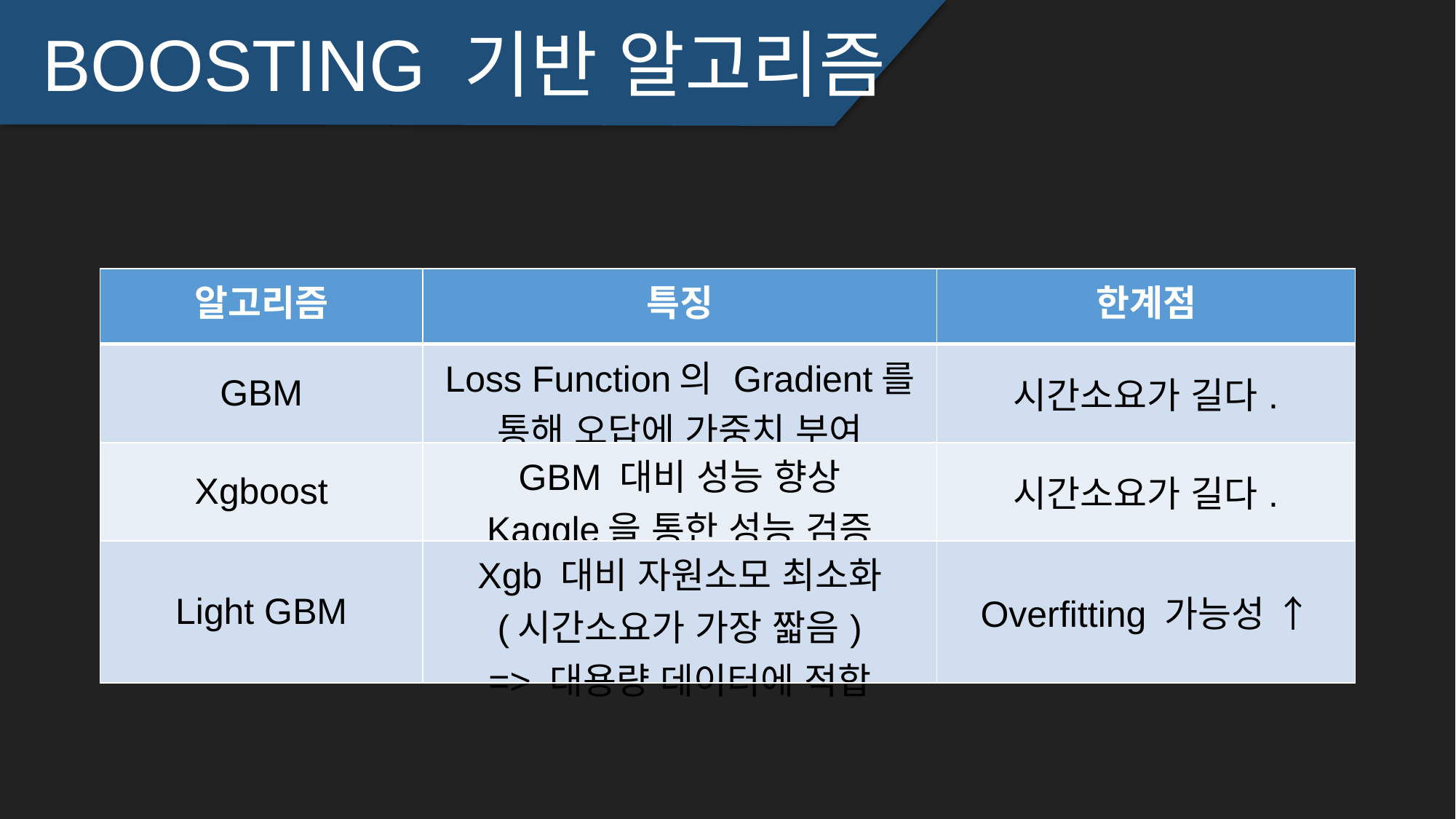

BOOSTING 기반 알고리즘
| 알고리즘 | 특징 | 한계점 |
| --- | --- | --- |
| GBM | Loss Function의 Gradient를 통해 오답에 가중치 부여 | 시간소요가 길다. |
| Xgboost | GBM 대비 성능 향상 Kaggle을 통한 성능 검증 | 시간소요가 길다. |
| Light GBM | Xgb 대비 자원소모 최소화 (시간소요가 가장 짧음) => 대용량 데이터에 적합 | Overfitting 가능성 ↑ |